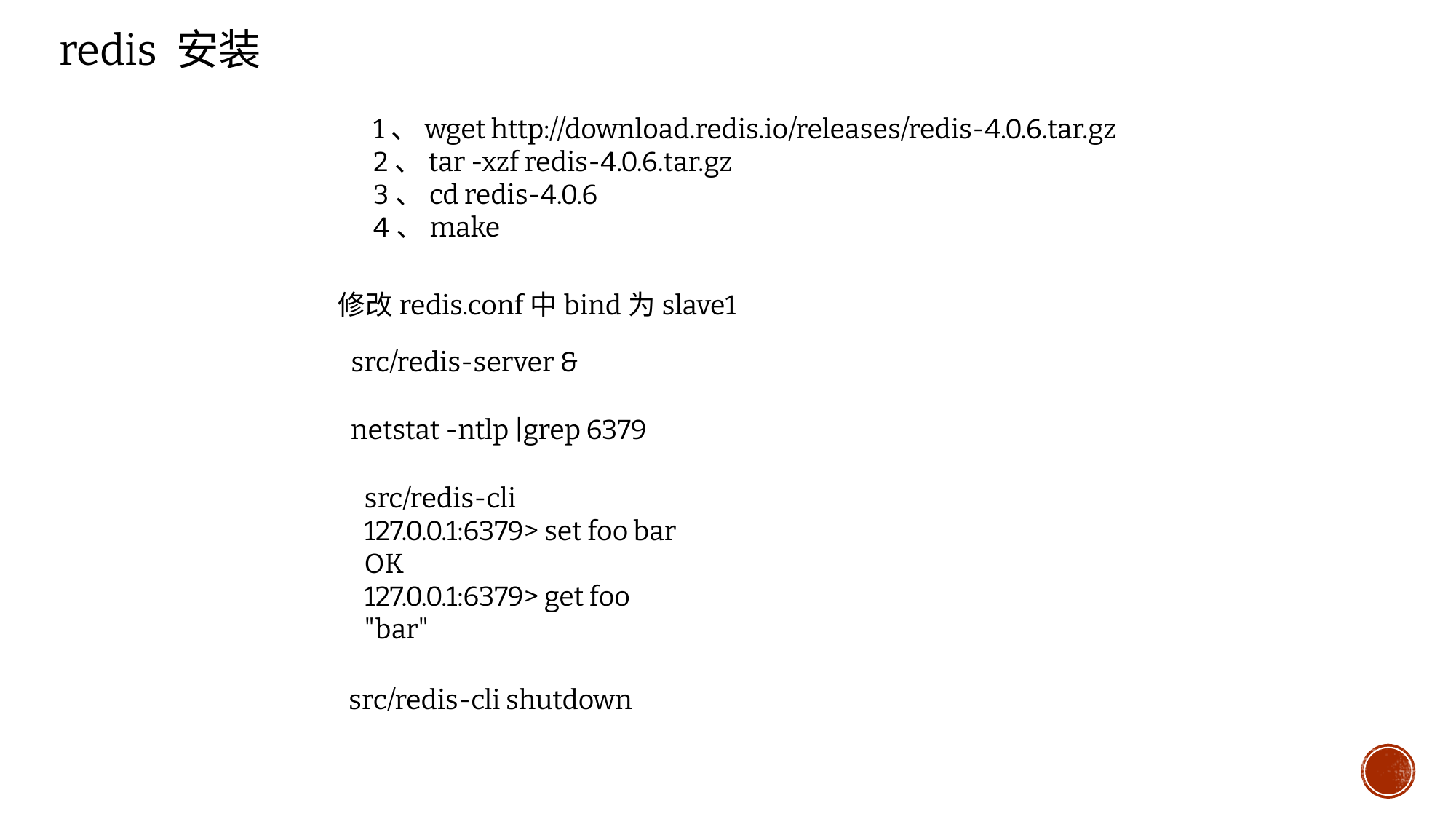

redis 安装
1、wget http://download.redis.io/releases/redis-4.0.6.tar.gz
2、tar -xzf redis-4.0.6.tar.gz
3、cd redis-4.0.6
4、make
修改redis.conf中bind为slave1
src/redis-server &
netstat -ntlp |grep 6379
src/redis-cli
127.0.0.1:6379> set foo bar
OK
127.0.0.1:6379> get foo
"bar"
src/redis-cli shutdown